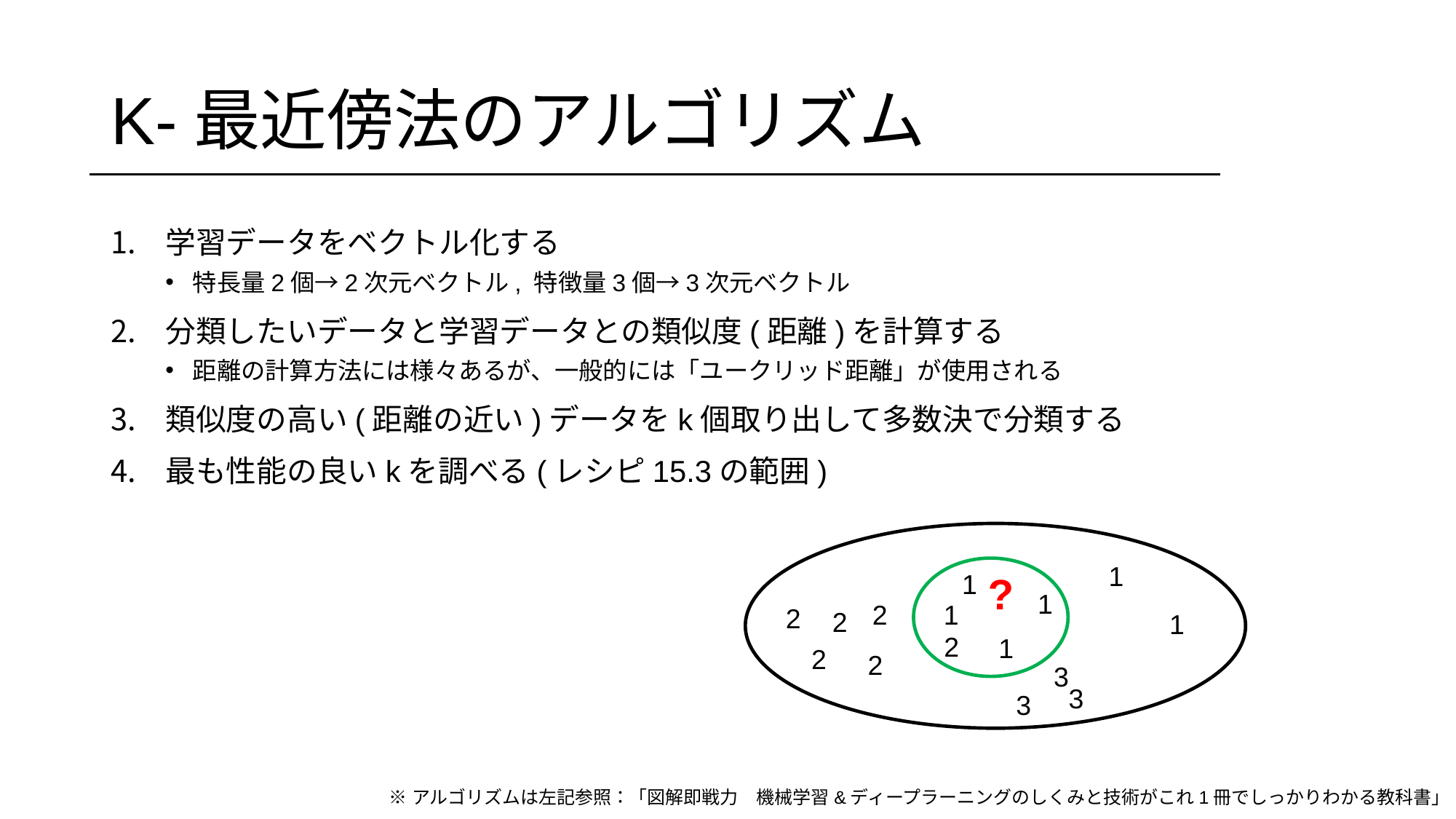

# K-最近傍法のアルゴリズム
学習データをベクトル化する
特長量2個→2次元ベクトル, 特徴量3個→3次元ベクトル
分類したいデータと学習データとの類似度(距離)を計算する
距離の計算方法には様々あるが、一般的には「ユークリッド距離」が使用される
類似度の高い(距離の近い)データをk個取り出して多数決で分類する
最も性能の良いkを調べる(レシピ15.3の範囲)

1

1
?
1
2
1
2
2
1
2
1
2
2
3
3
3
※アルゴリズムは左記参照：「図解即戦力　機械学習&ディープラーニングのしくみと技術がこれ1冊でしっかりわかる教科書」